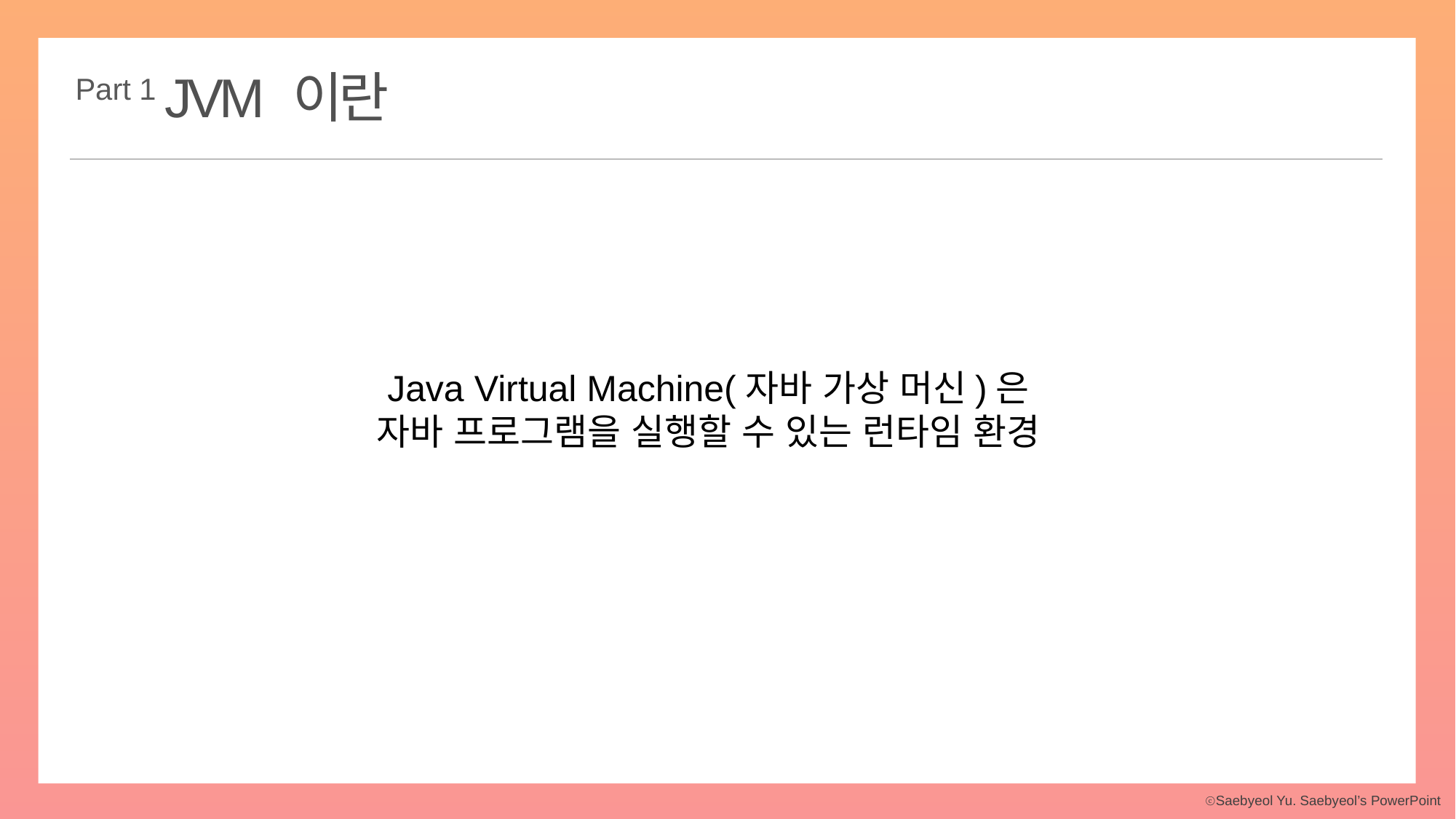

JVM 이란
Part 1
Java Virtual Machine(자바 가상 머신)은
자바 프로그램을 실행할 수 있는 런타임 환경